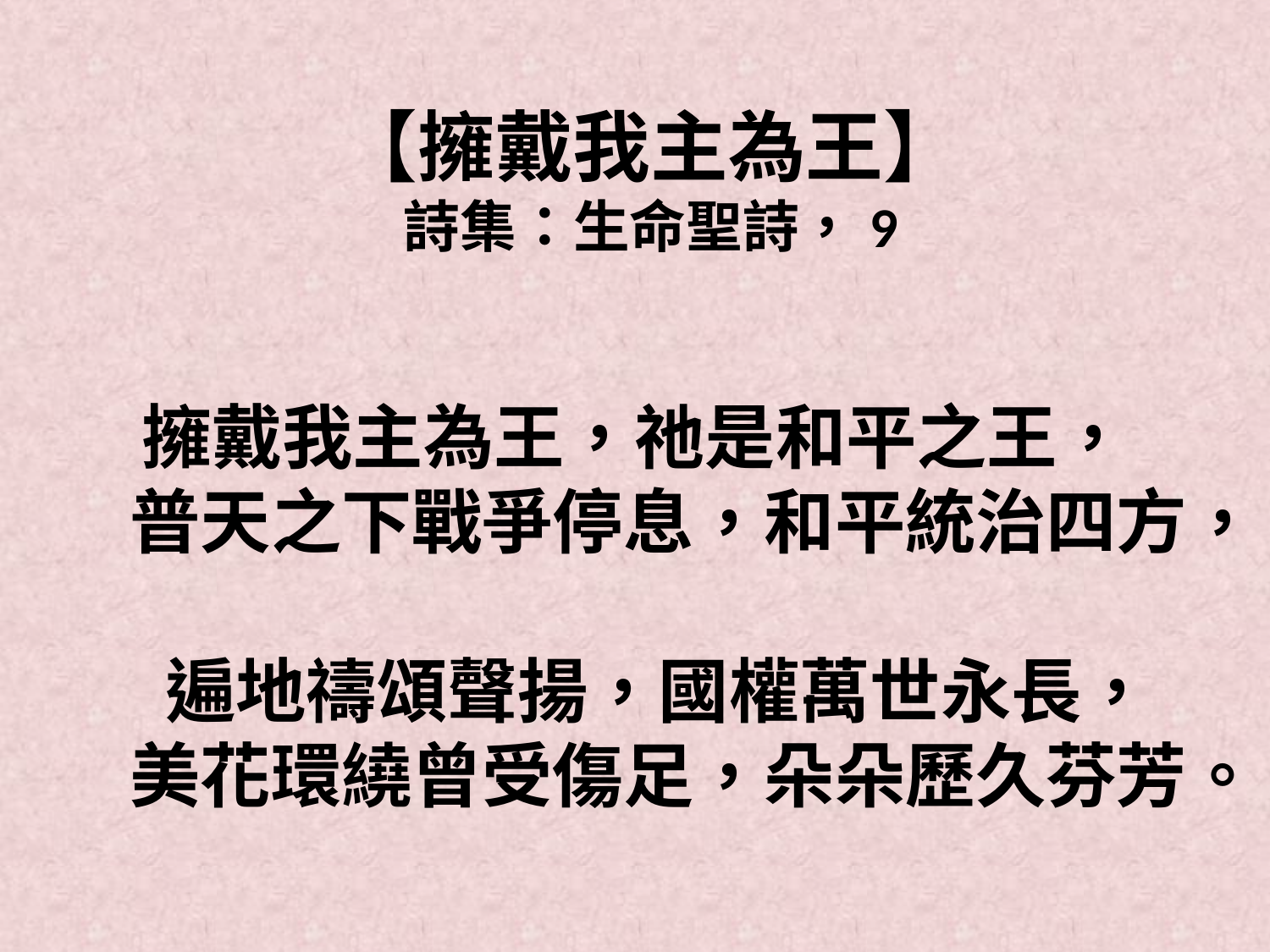

# 【擁戴我主為王】 詩集：生命聖詩，9
擁戴我主為王，祂是和平之王，
普天之下戰爭停息，和平統治四方，
遍地禱頌聲揚，國權萬世永長，
美花環繞曾受傷足，朵朵歷久芬芳。